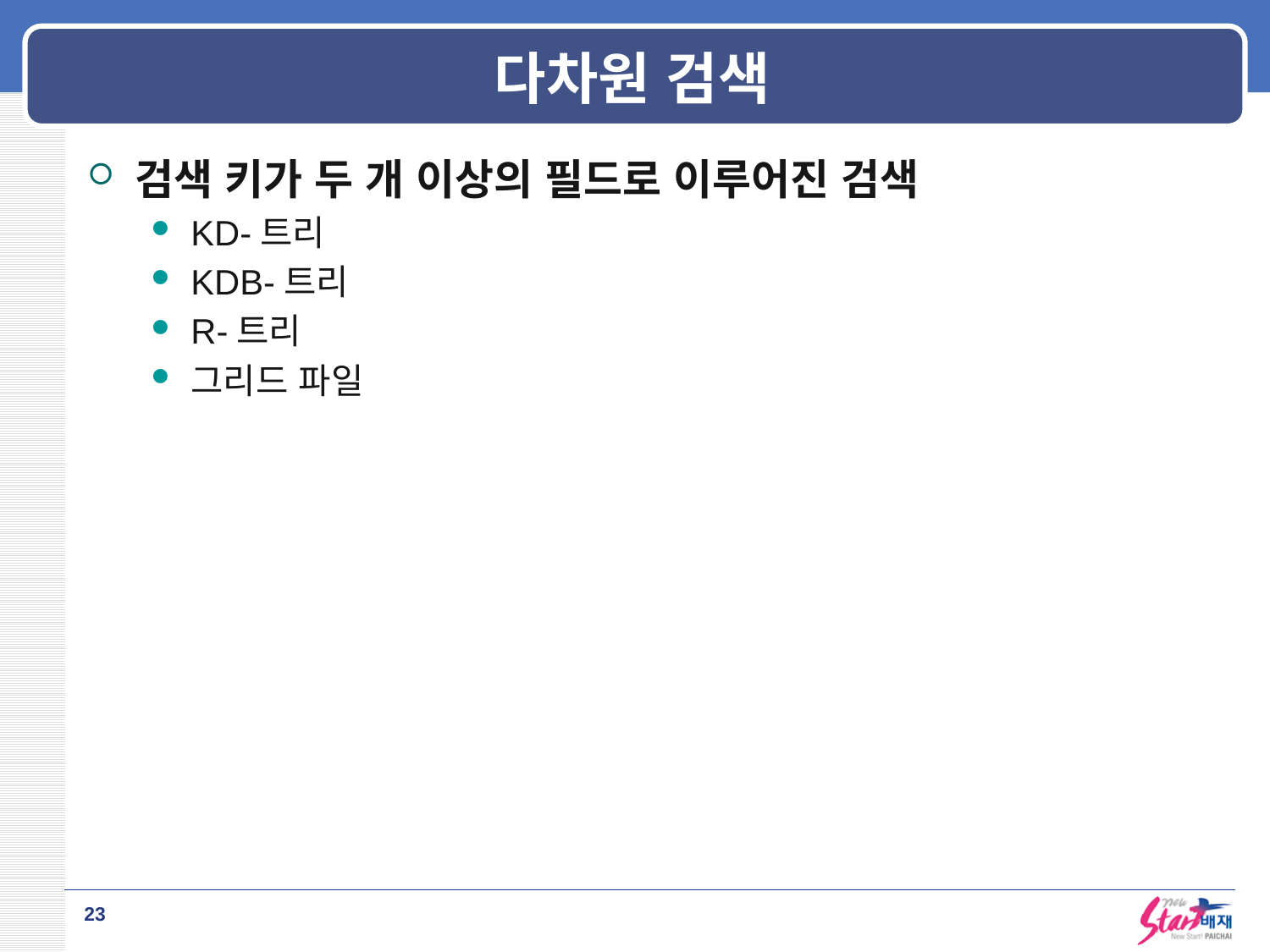

# 다차원 검색
검색 키가 두 개 이상의 필드로 이루어진 검색
KD-트리
KDB-트리
R-트리
그리드 파일
23